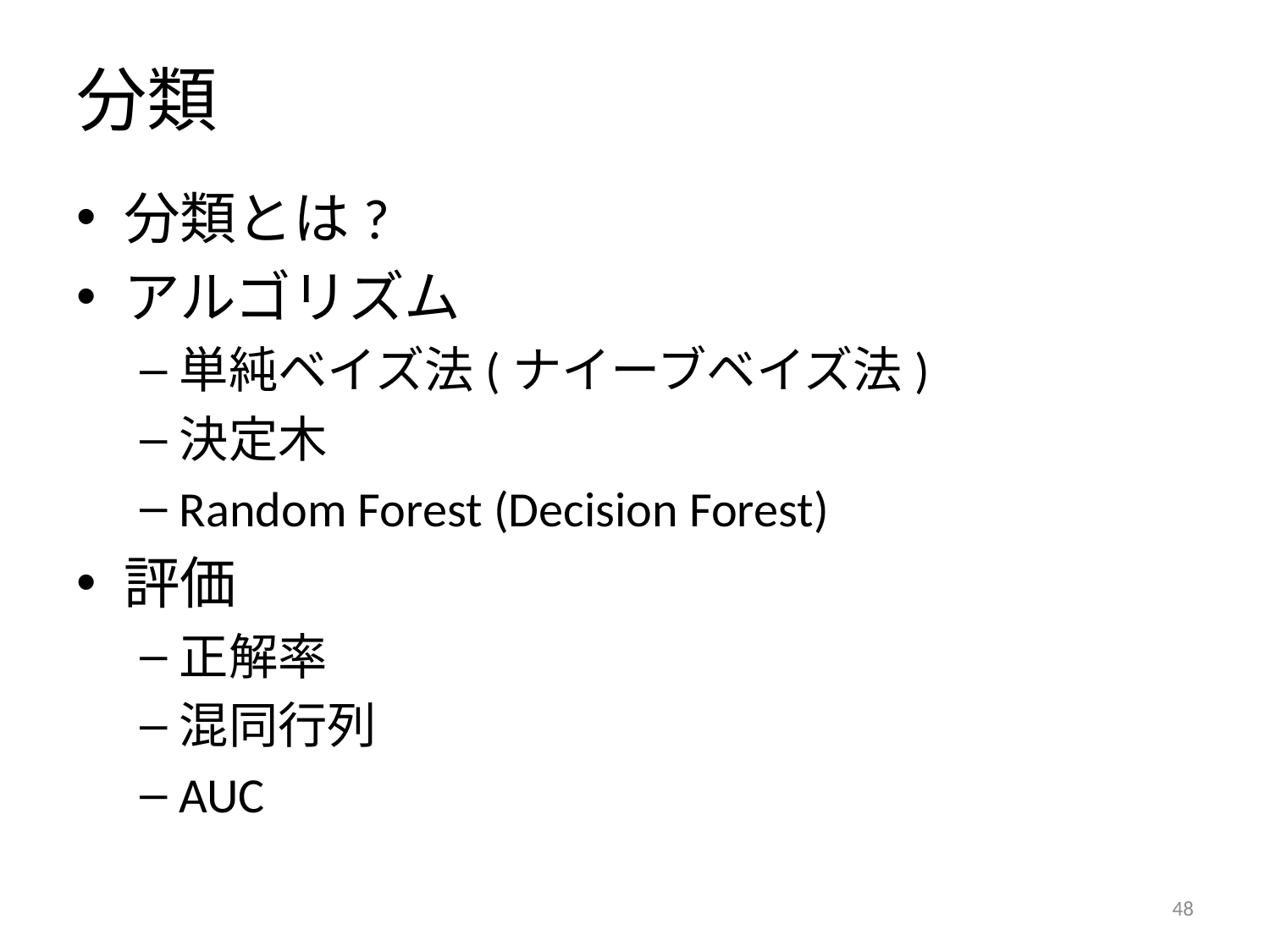

# 分類
分類とは?
アルゴリズム
単純ベイズ法(ナイーブベイズ法)
決定木
Random Forest (Decision Forest)
評価
正解率
混同行列
AUC
48